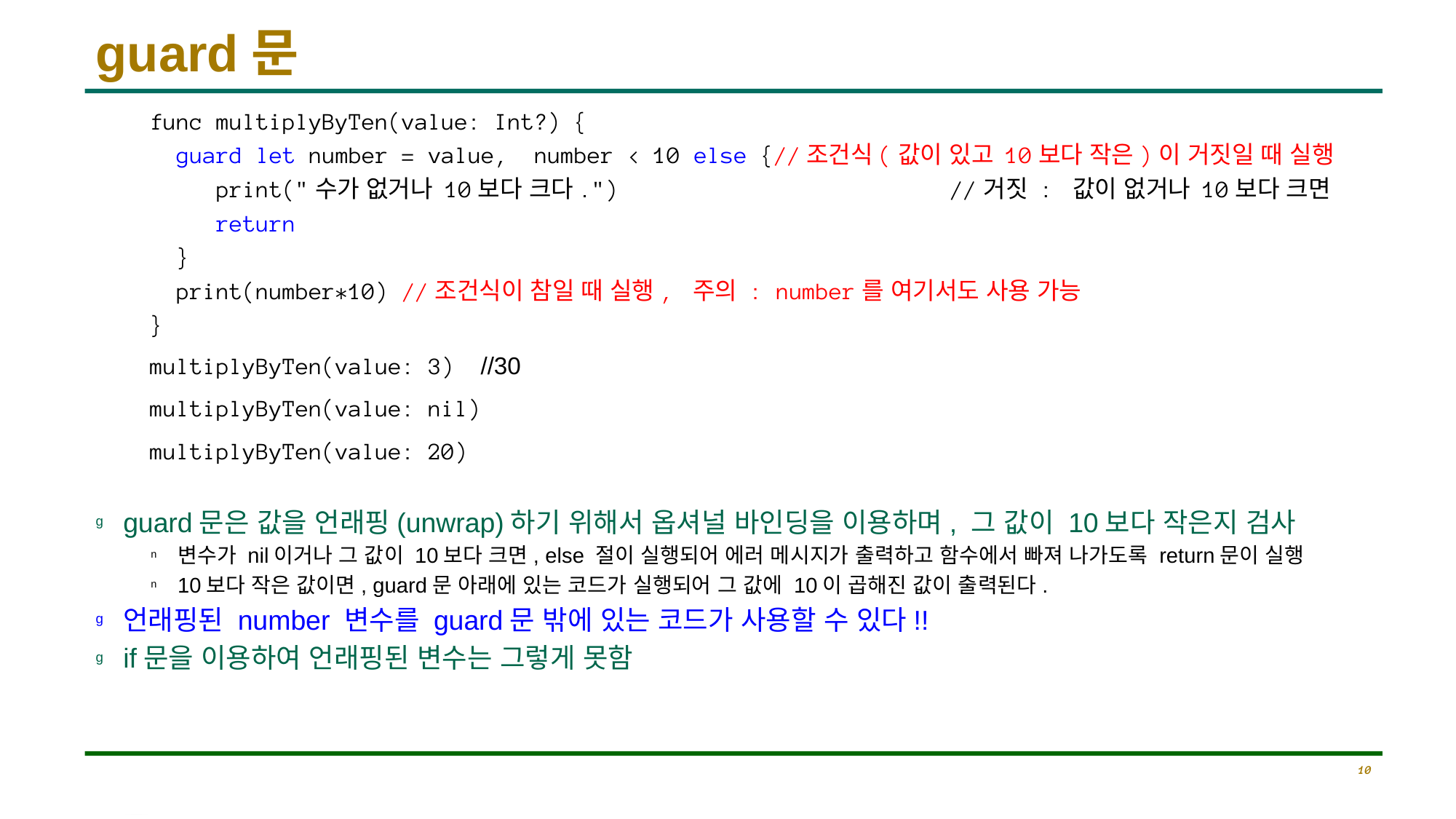

# guard문
func multiplyByTen(value: Int?) {
  guard let number = value,  number < 10 else {//조건식(값이 있고 10보다 작은)이 거짓일 때 실행
     print("수가 없거나 10보다 크다.")                         //거짓 : 값이 없거나 10보다 크면
     return
  }
  print(number*10) //조건식이 참일 때 실행, 주의 : number를 여기서도 사용 가능
}
multiplyByTen(value: 3)   //30
multiplyByTen(value: nil)
multiplyByTen(value: 20)

guard문은 값을 언래핑(unwrap)하기 위해서 옵셔널 바인딩을 이용하며, 그 값이 10보다 작은지 검사
변수가 nil이거나 그 값이 10보다 크면, else 절이 실행되어 에러 메시지가 출력하고 함수에서 빠져 나가도록 return문이 실행
10보다 작은 값이면, guard문 아래에 있는 코드가 실행되어 그 값에 10이 곱해진 값이 출력된다.
언래핑된 number 변수를 guard문 밖에 있는 코드가 사용할 수 있다!!
if문을 이용하여 언래핑된 변수는 그렇게 못함